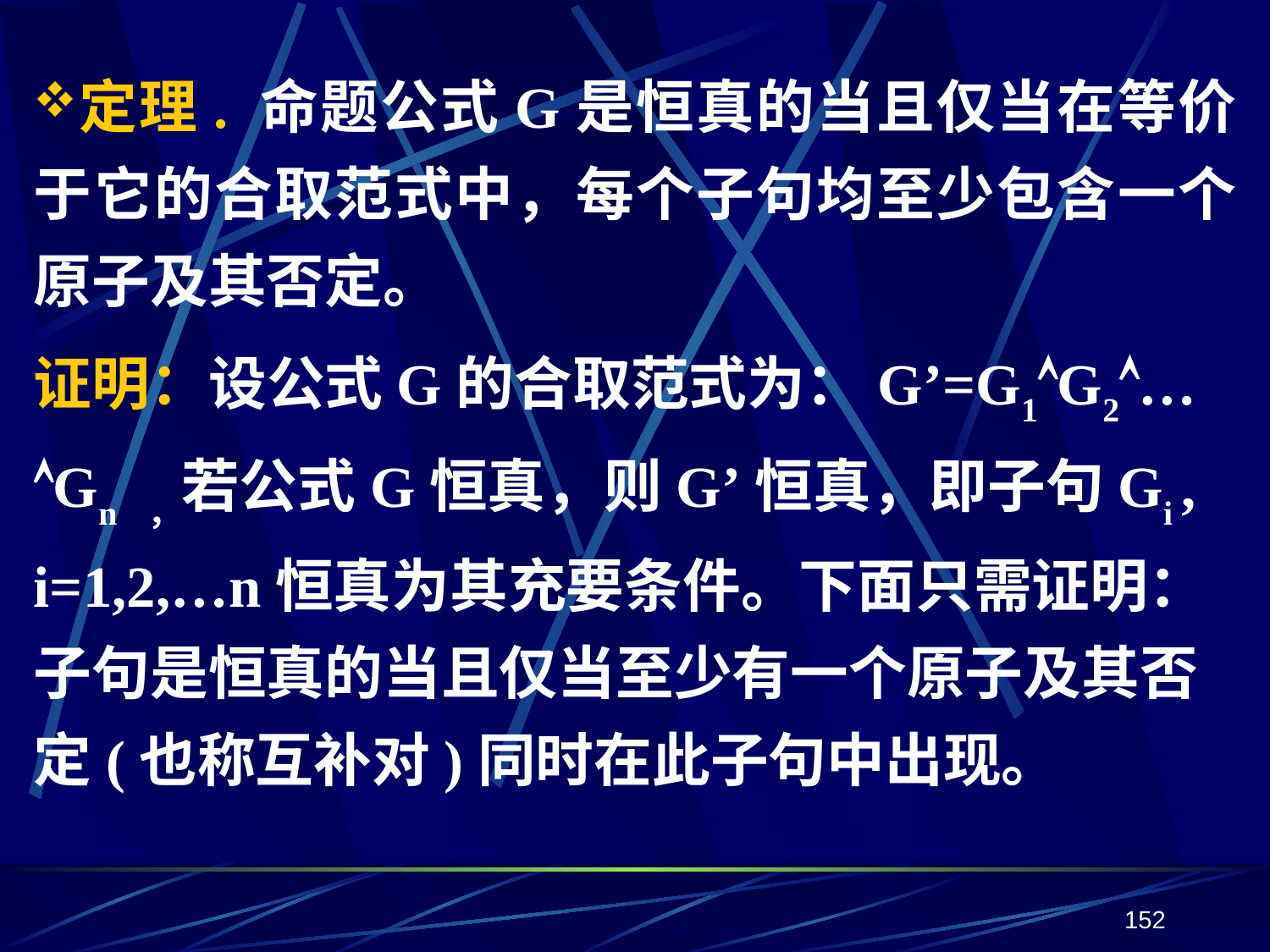

定理. 命题公式G是恒真的当且仅当在等价于它的合取范式中，每个子句均至少包含一个原子及其否定。
证明：设公式G的合取范式为：G’=G1∧G2∧…∧Gn  ，若公式G恒真，则G’恒真，即子句Gi , i=1,2,…n恒真为其充要条件。下面只需证明：子句是恒真的当且仅当至少有一个原子及其否定(也称互补对)同时在此子句中出现。

152